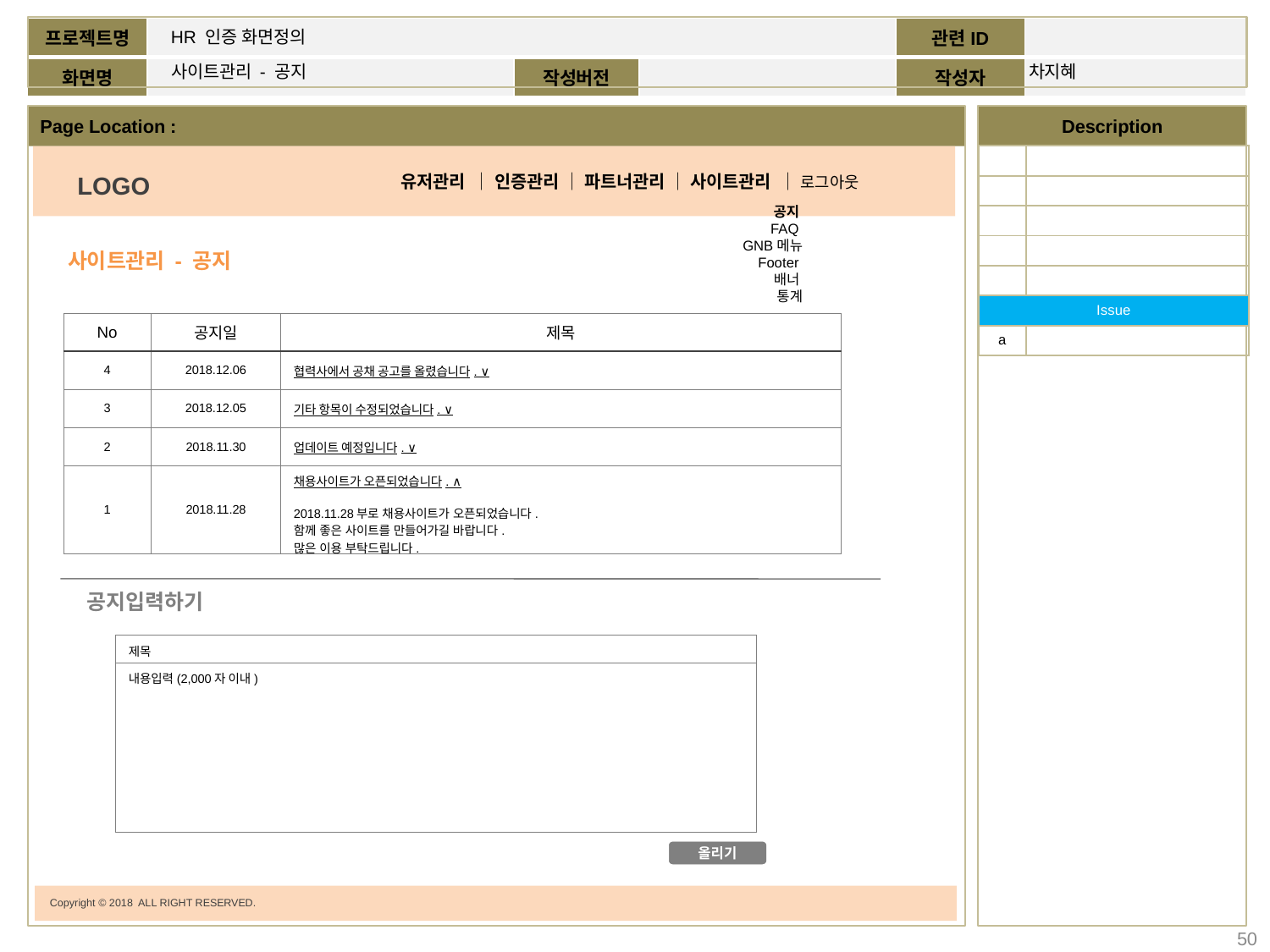

HR 인증 화면정의
사이트관리 - 공지
차지혜
|  |  |
| --- | --- |
|  |  |
|  |  |
|  |  |
|  |  |
| Issue |  |
| a |  |

LOGO
유저관리  │ 인증관리 │ 파트너관리 │ 사이트관리  │ 로그아웃
공지
FAQ
GNB메뉴
Footer
배너
통계
사이트관리 - 공지
| No | 공지일 | 제목 |
| --- | --- | --- |
| 4 | 2018.12.06 | 협력사에서 공채 공고를 올렸습니다. ∨ |
| 3 | 2018.12.05 | 기타 항목이 수정되었습니다. ∨ |
| 2 | 2018.11.30 | 업데이트 예정입니다. ∨ |
| 1 | 2018.11.28 | 채용사이트가 오픈되었습니다. ∧ 2018.11.28부로 채용사이트가 오픈되었습니다. 함께 좋은 사이트를 만들어가길 바랍니다. 많은 이용 부탁드립니다. |
공지입력하기
| 제목 |
| --- |
| 내용입력(2,000자 이내) |
올리기

Copyright © 2018  ALL RIGHT RESERVED.
50